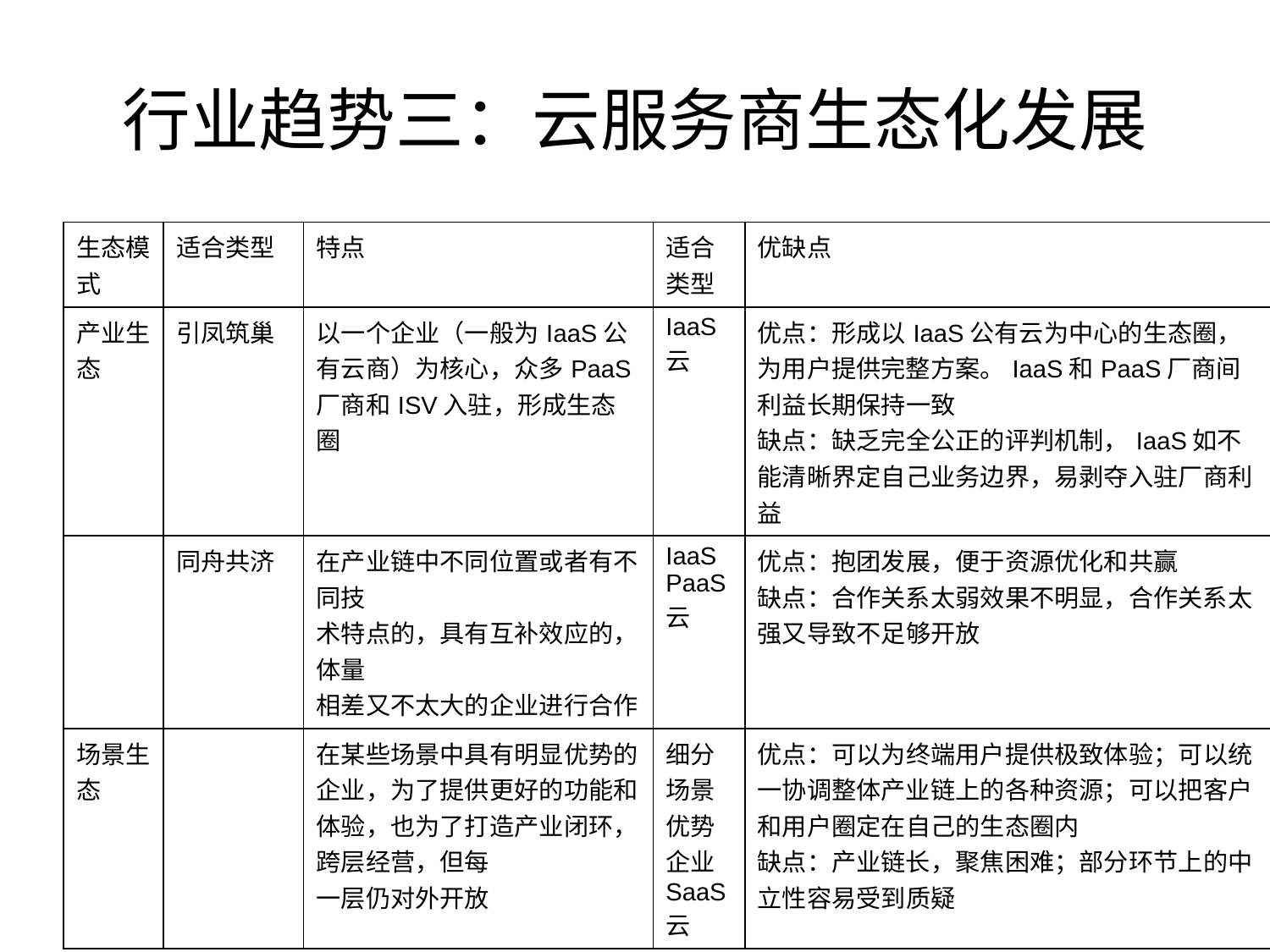

# 行业趋势三：云服务商生态化发展
| 生态模式 | 适合类型 | 特点 | 适合类型 | 优缺点 |
| --- | --- | --- | --- | --- |
| 产业生态 | 引凤筑巢 | 以一个企业（一般为IaaS公有云商）为核心，众多PaaS厂商和ISV入驻，形成生态圈 | IaaS云 | 优点：形成以IaaS公有云为中心的生态圈，为用户提供完整方案。IaaS和PaaS厂商间利益长期保持一致 缺点：缺乏完全公正的评判机制，IaaS如不能清晰界定自己业务边界，易剥夺入驻厂商利益 |
|  | 同舟共济 | 在产业链中不同位置或者有不同技 术特点的，具有互补效应的，体量 相差又不太大的企业进行合作 | IaaS PaaS云 | 优点：抱团发展，便于资源优化和共赢 缺点：合作关系太弱效果不明显，合作关系太强又导致不足够开放 |
| 场景生态 |  | 在某些场景中具有明显优势的企业，为了提供更好的功能和体验，也为了打造产业闭环，跨层经营，但每 一层仍对外开放 | 细分场景优势企业 SaaS云 | 优点：可以为终端用户提供极致体验；可以统一协调整体产业链上的各种资源；可以把客户和用户圈定在自己的生态圈内 缺点：产业链长，聚焦困难；部分环节上的中立性容易受到质疑 |